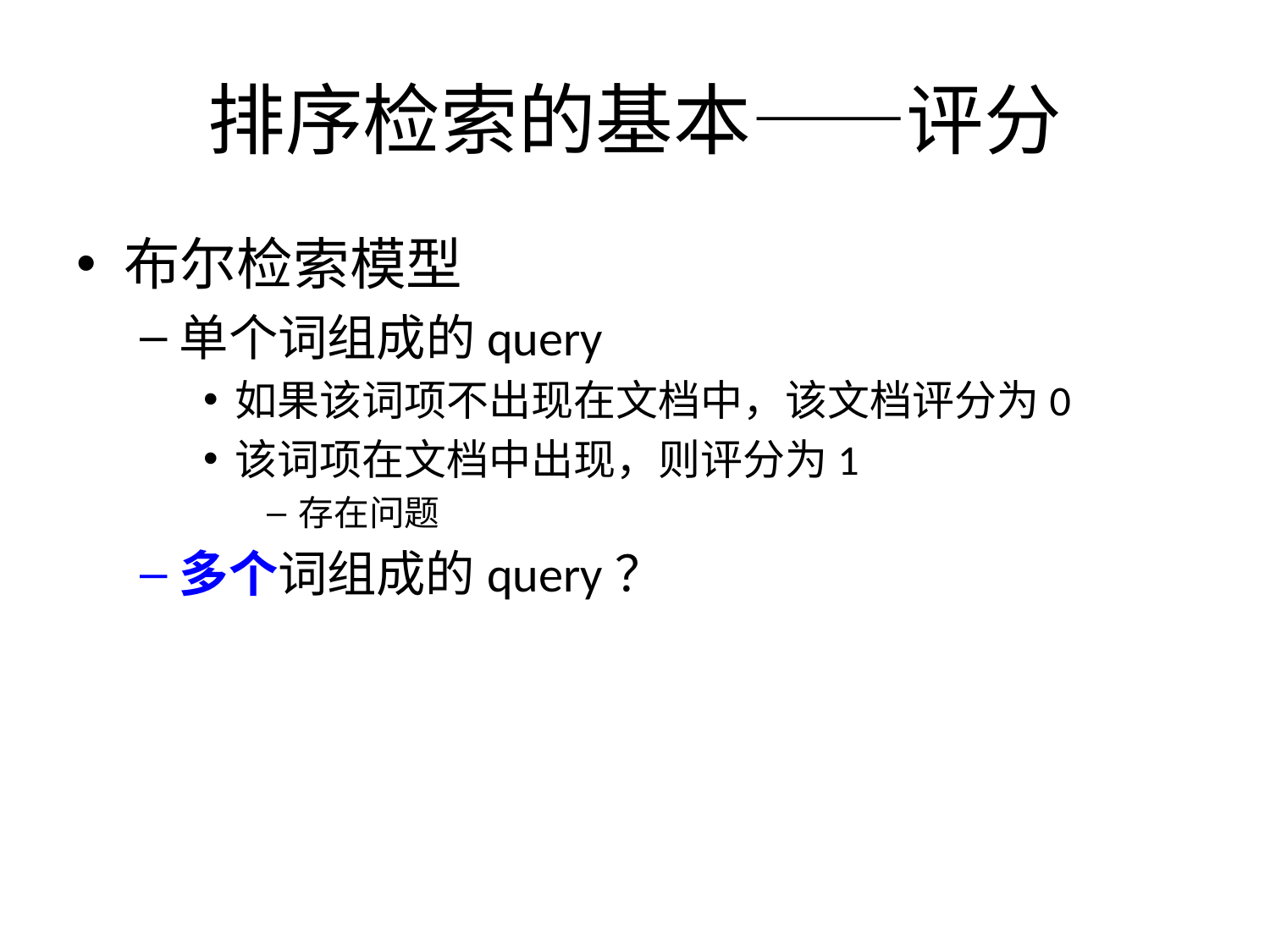

# 排序检索的基本——评分
布尔检索模型
单个词组成的query
如果该词项不出现在文档中，该文档评分为0
该词项在文档中出现，则评分为1
存在问题
多个词组成的query？